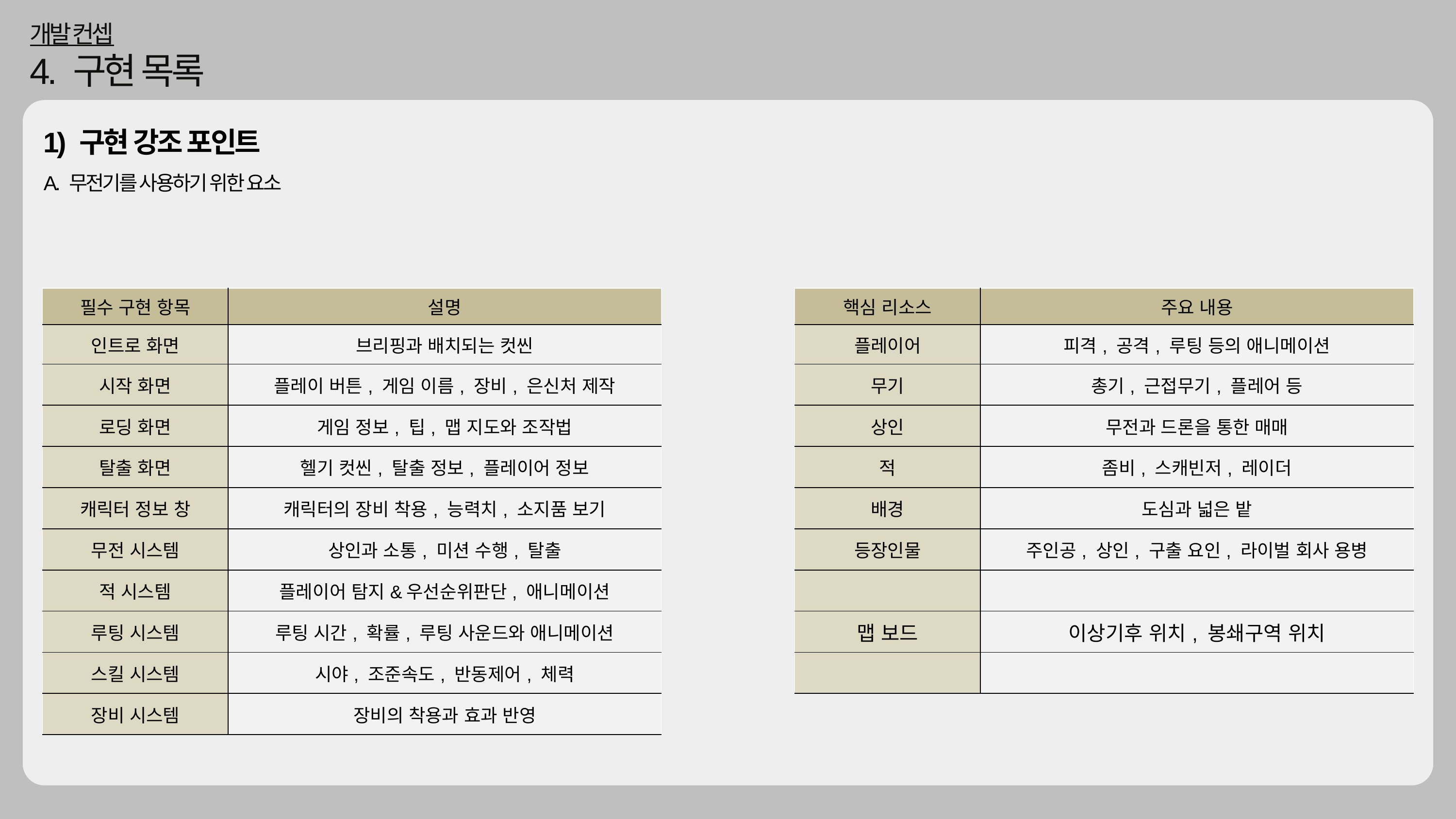

개발 컨셉
4. 구현 목록

1) 구현 강조 포인트
A. 무전기를 사용하기 위한 요소
| 핵심 리소스 | 주요 내용 |
| --- | --- |
| 플레이어 | 피격, 공격, 루팅 등의 애니메이션 |
| 무기 | 총기, 근접무기, 플레어 등 |
| 상인 | 무전과 드론을 통한 매매 |
| 적 | 좀비, 스캐빈저, 레이더 |
| 배경 | 도심과 넓은 밭 |
| 등장인물 | 주인공, 상인, 구출 요인, 라이벌 회사 용병 |
|  |  |
| 맵 보드 | 이상기후 위치, 봉쇄구역 위치 |
|  |  |
| 필수 구현 항목 | 설명 |
| --- | --- |
| 인트로 화면 | 브리핑과 배치되는 컷씬 |
| 시작 화면 | 플레이 버튼, 게임 이름, 장비, 은신처 제작 |
| 로딩 화면 | 게임 정보, 팁, 맵 지도와 조작법 |
| 탈출 화면 | 헬기 컷씬, 탈출 정보, 플레이어 정보 |
| 캐릭터 정보 창 | 캐릭터의 장비 착용, 능력치, 소지품 보기 |
| 무전 시스템 | 상인과 소통, 미션 수행, 탈출 |
| 적 시스템 | 플레이어 탐지&우선순위판단, 애니메이션 |
| 루팅 시스템 | 루팅 시간, 확률, 루팅 사운드와 애니메이션 |
| 스킬 시스템 | 시야, 조준속도, 반동제어, 체력 |
| 장비 시스템 | 장비의 착용과 효과 반영 |